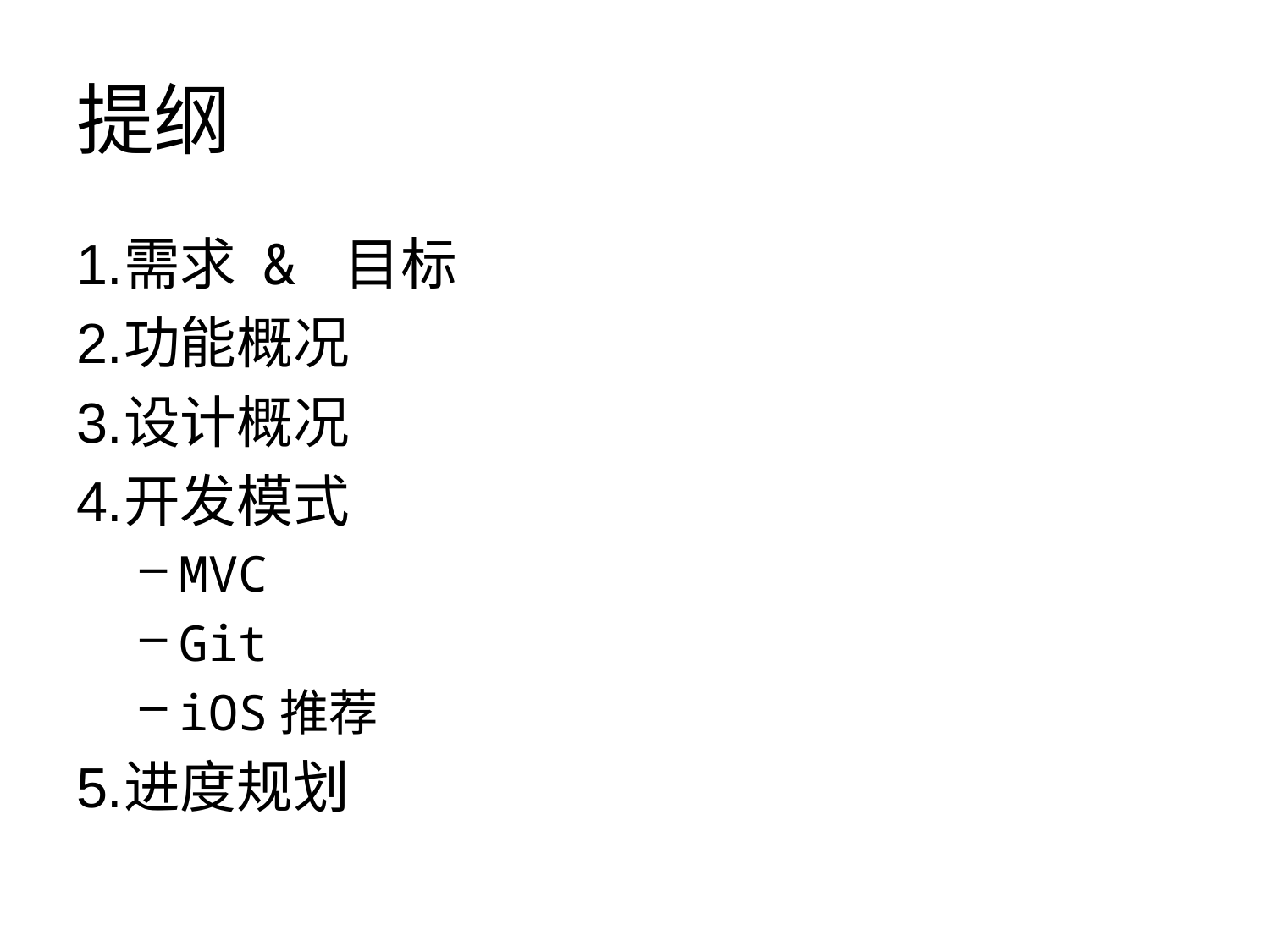

# 提纲
需求 & 目标
功能概况
设计概况
开发模式
MVC
Git
iOS推荐
进度规划